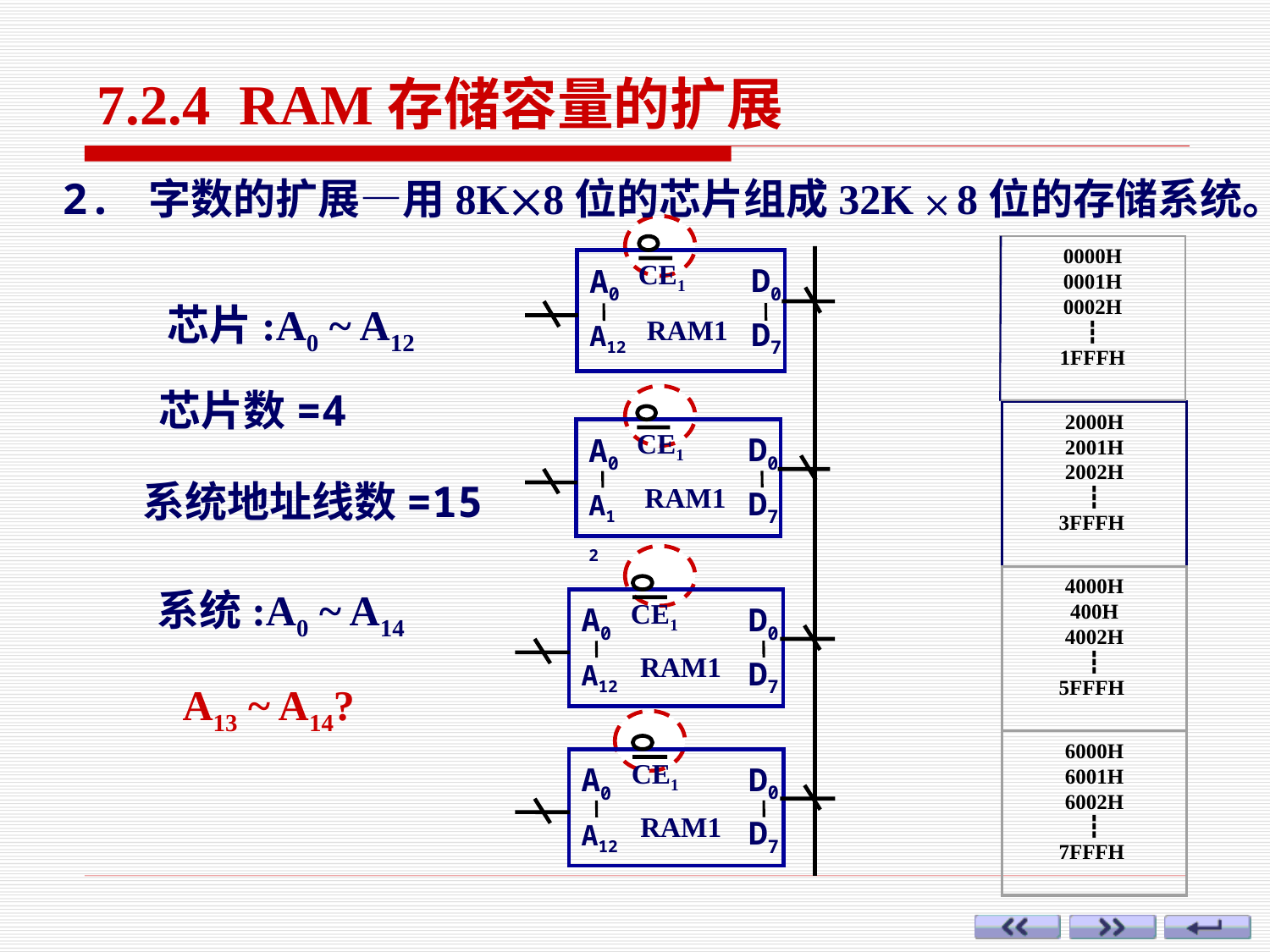

7.2.4  RAM存储容量的扩展
2. 字数的扩展—用8K×8位的芯片组成32K × 8位的存储系统。

0000H
0001H
0002H
┇
1FFFH

2000H
2001H
2002H
┇
3FFFH

4000H
400H
4002H
┇
5FFFH

6000H
6001H
6002H
┇
7FFFH

CE1
D0
D7

A0
A12

RAM1

芯片:A0 ~ A12
芯片数=4

CE1
D0
D7

A0
A12

RAM1

系统地址线数=15

CE1
D0
D7

A0
A12

RAM1

系统:A0 ~ A14
A13 ~ A14?

CE1
D0
D7

A0
A12

RAM1